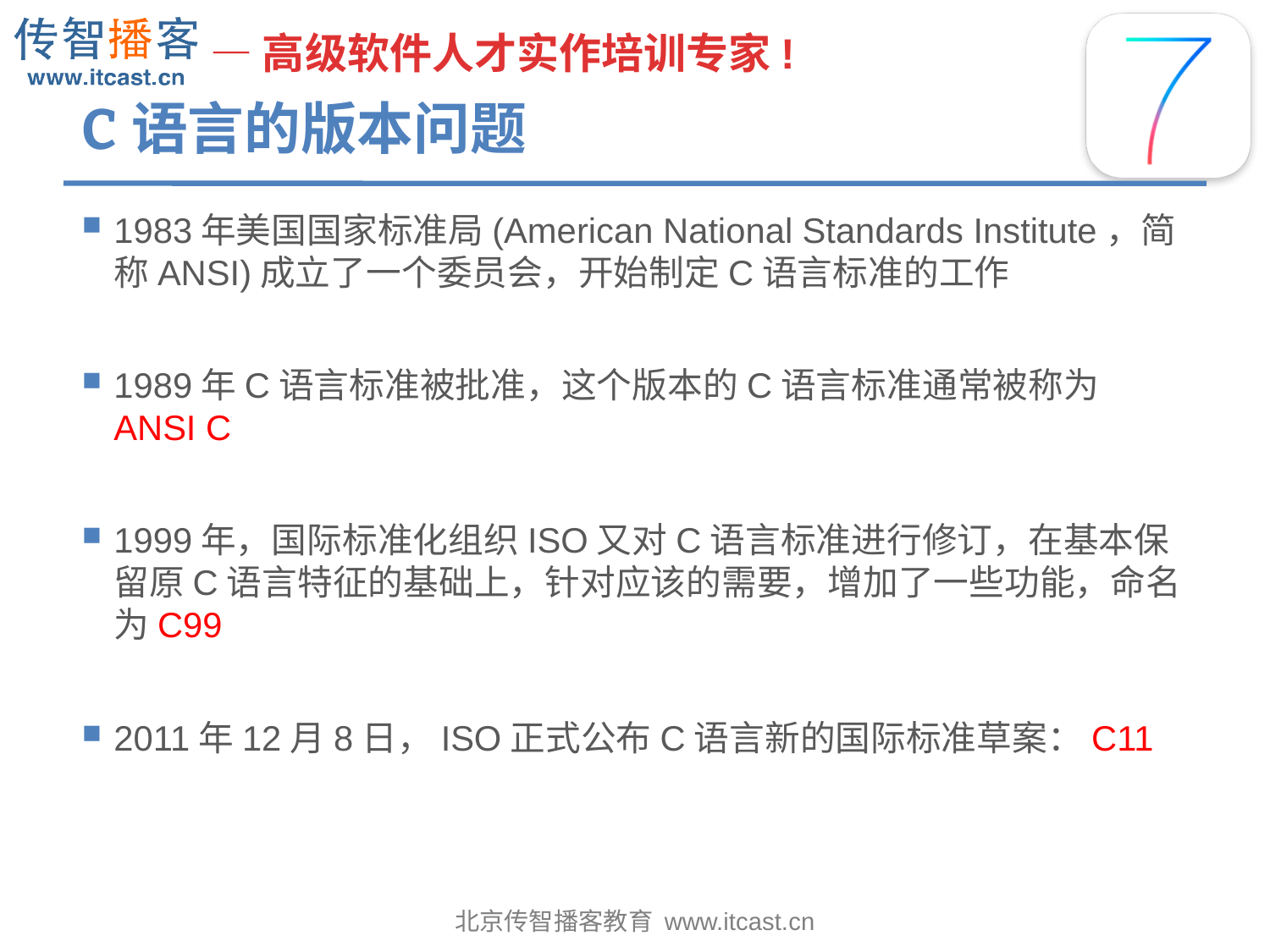

# C语言的版本问题
1983年美国国家标准局(American National Standards Institute，简称ANSI)成立了一个委员会，开始制定C语言标准的工作

1989年C语言标准被批准，这个版本的C语言标准通常被称为ANSI C

1999年，国际标准化组织ISO又对C语言标准进行修订，在基本保留原C语言特征的基础上，针对应该的需要，增加了一些功能，命名为C99

2011年12月8日，ISO正式公布C语言新的国际标准草案：C11